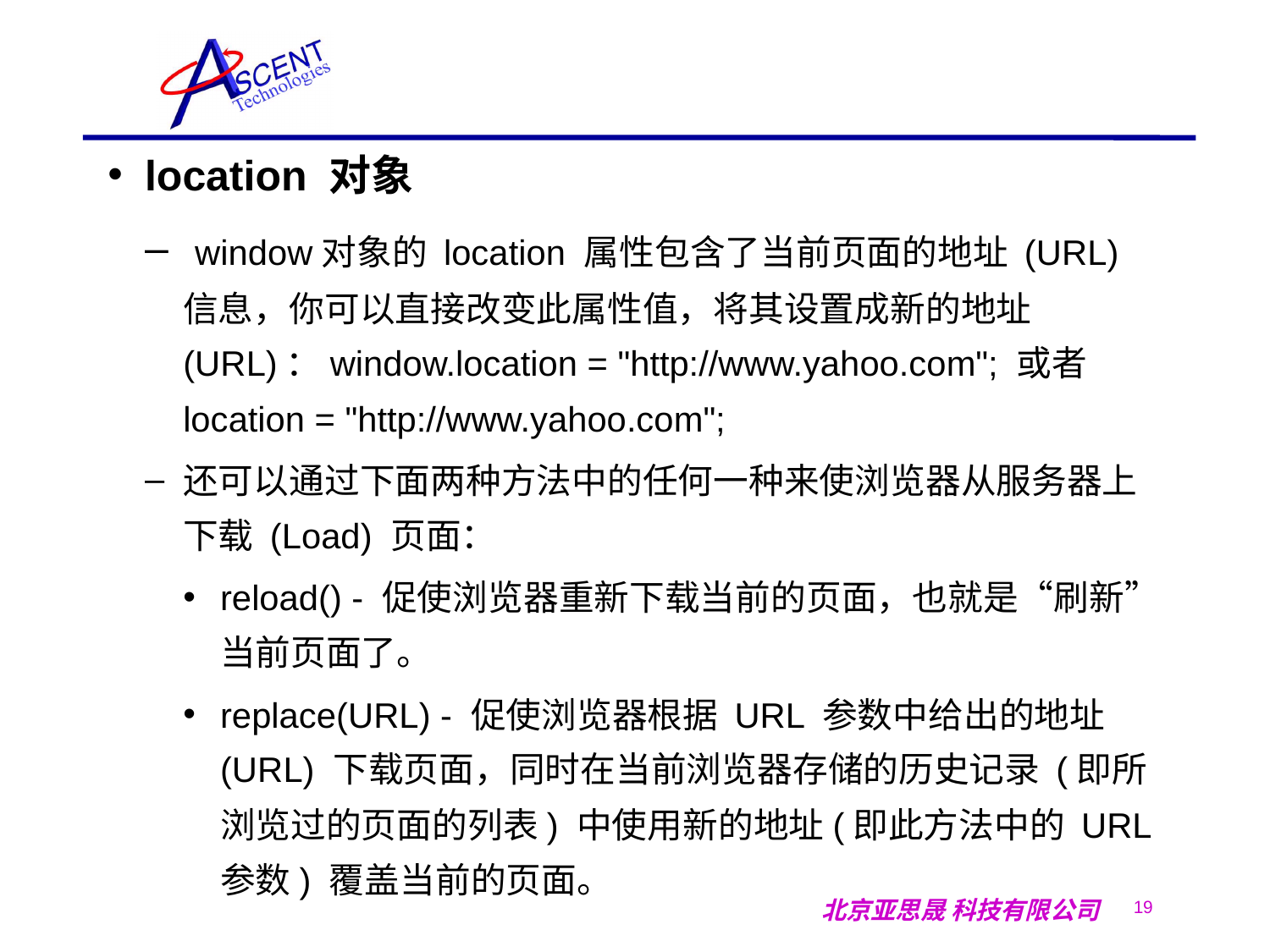

location 对象
 window对象的 location 属性包含了当前页面的地址 (URL) 信息，你可以直接改变此属性值，将其设置成新的地址 (URL)：window.location = "http://www.yahoo.com"; 或者 location = "http://www.yahoo.com";
还可以通过下面两种方法中的任何一种来使浏览器从服务器上下载 (Load) 页面：
reload() - 促使浏览器重新下载当前的页面，也就是“刷新”当前页面了。
replace(URL) - 促使浏览器根据 URL 参数中给出的地址 (URL) 下载页面，同时在当前浏览器存储的历史记录 (即所浏览过的页面的列表) 中使用新的地址(即此方法中的 URL 参数) 覆盖当前的页面。